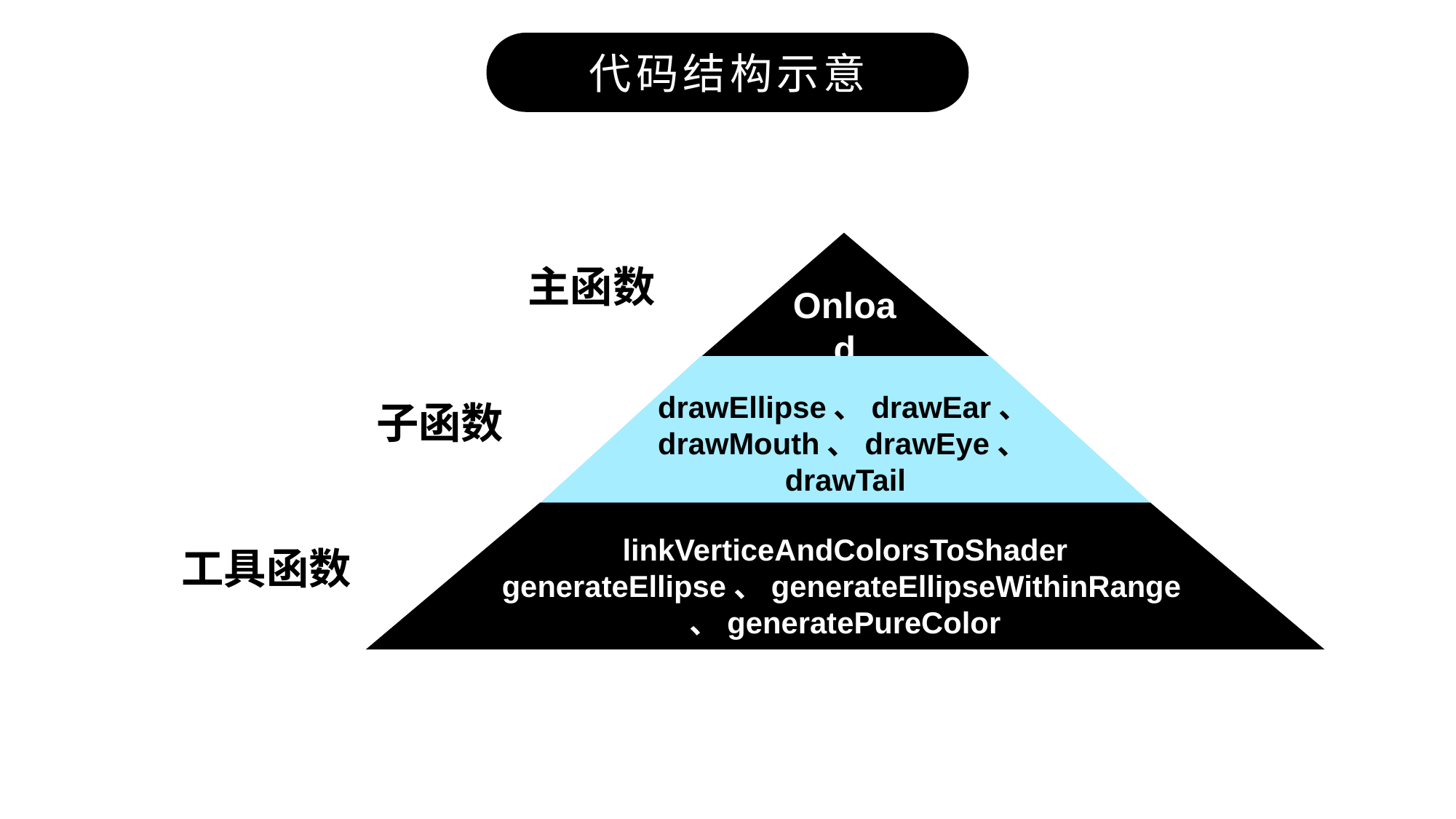

代码结构示意
Onload
主函数
drawEllipse、drawEar、drawMouth、drawEye、drawTail
子函数
linkVerticeAndColorsToShader
generateEllipse、generateEllipseWithinRange、generatePureColor
工具函数